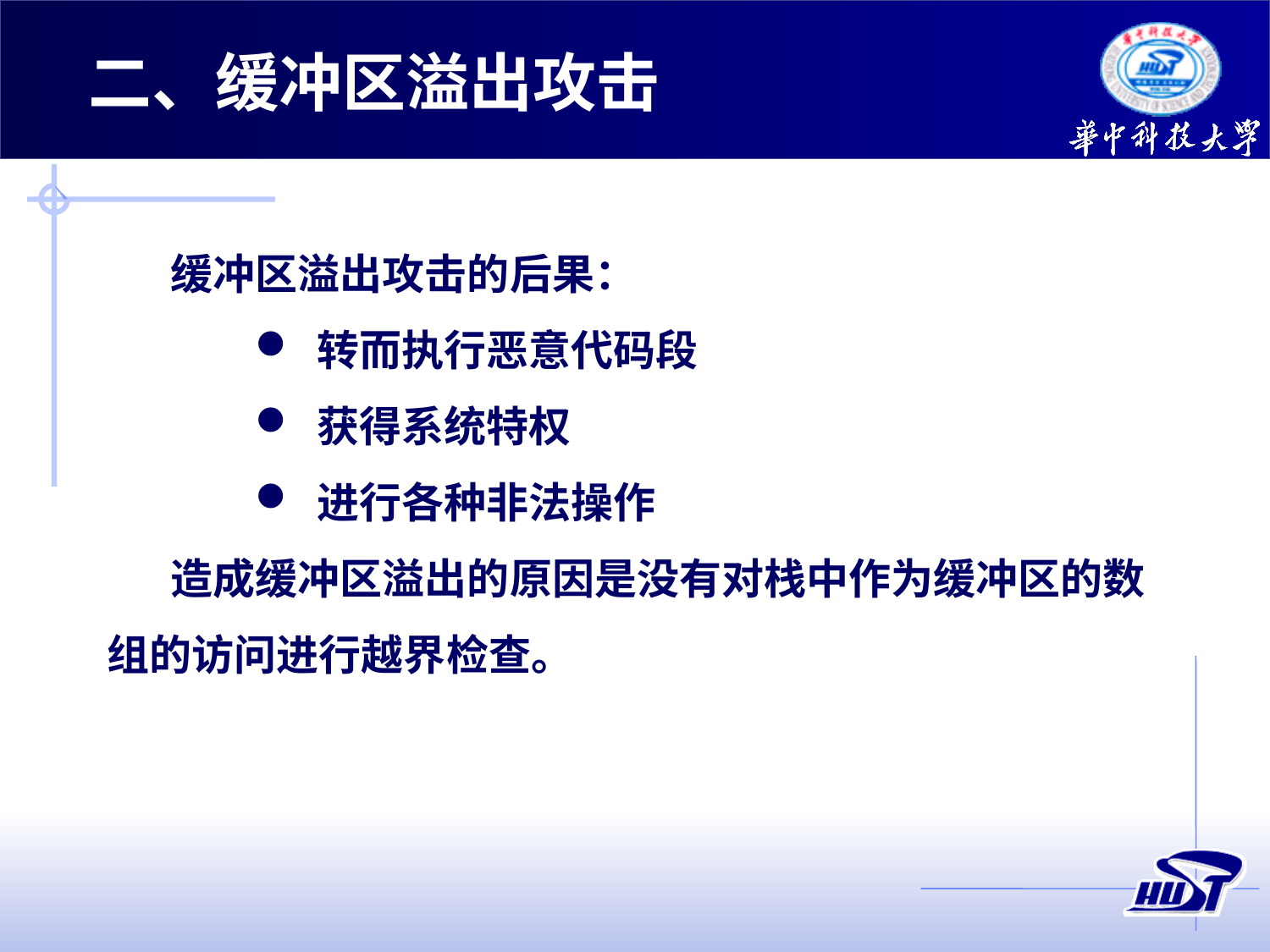

二、缓冲区溢出攻击
缓冲区溢出攻击的后果：
 转而执行恶意代码段
 获得系统特权
 进行各种非法操作
造成缓冲区溢出的原因是没有对栈中作为缓冲区的数组的访问进行越界检查。